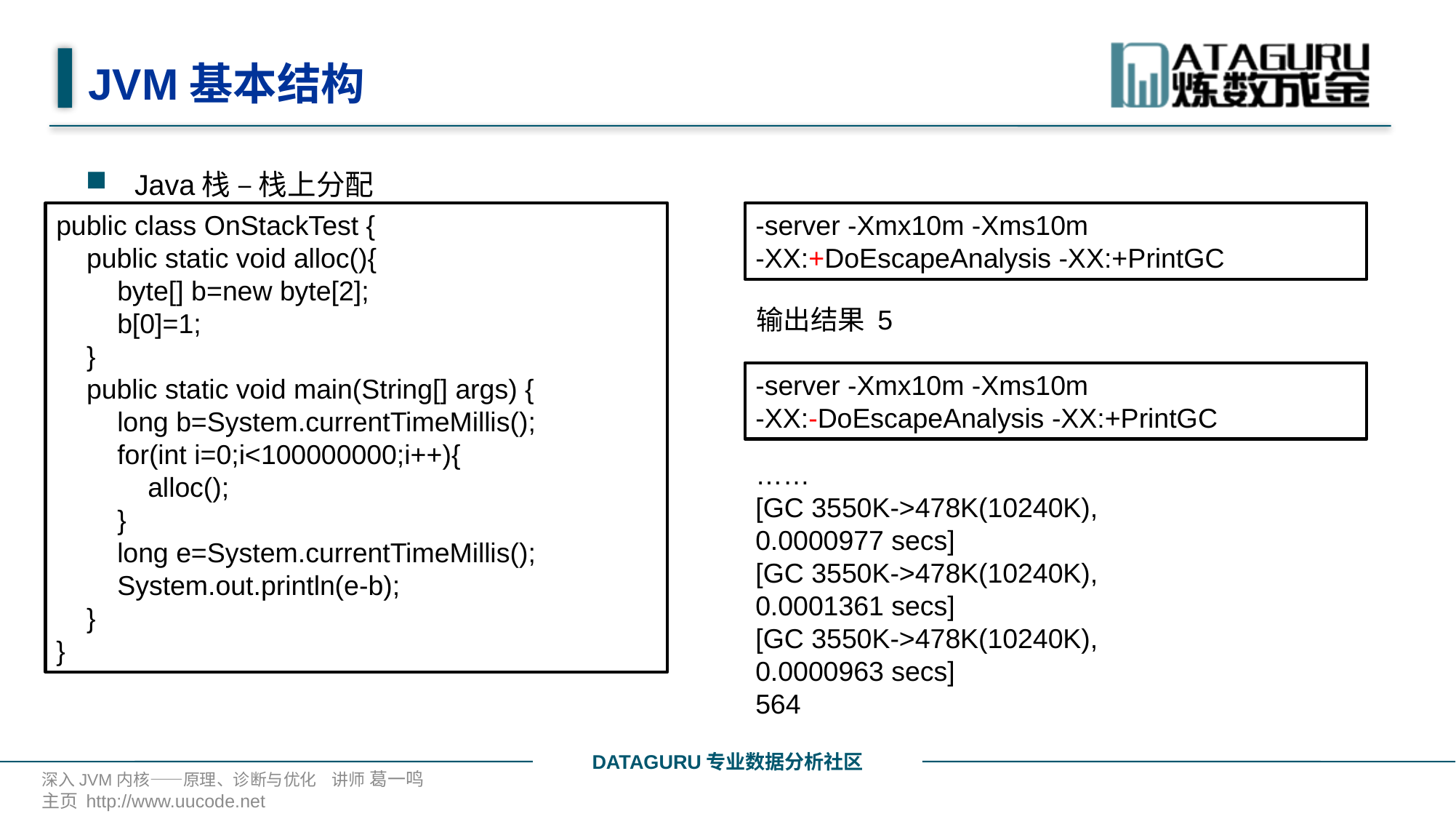

# JVM基本结构
Java栈 – 栈上分配

public class OnStackTest {
    public static void alloc(){
        byte[] b=new byte[2];
        b[0]=1;
    }
    public static void main(String[] args) {
        long b=System.currentTimeMillis();
        for(int i=0;i<100000000;i++){
            alloc();
        }
        long e=System.currentTimeMillis();
        System.out.println(e-b);
    }
}
-server -Xmx10m -Xms10m
-XX:+DoEscapeAnalysis -XX:+PrintGC
输出结果 5
-server -Xmx10m -Xms10m
-XX:-DoEscapeAnalysis -XX:+PrintGC
……
[GC 3550K->478K(10240K), 0.0000977 secs]
[GC 3550K->478K(10240K), 0.0001361 secs]
[GC 3550K->478K(10240K), 0.0000963 secs]
564